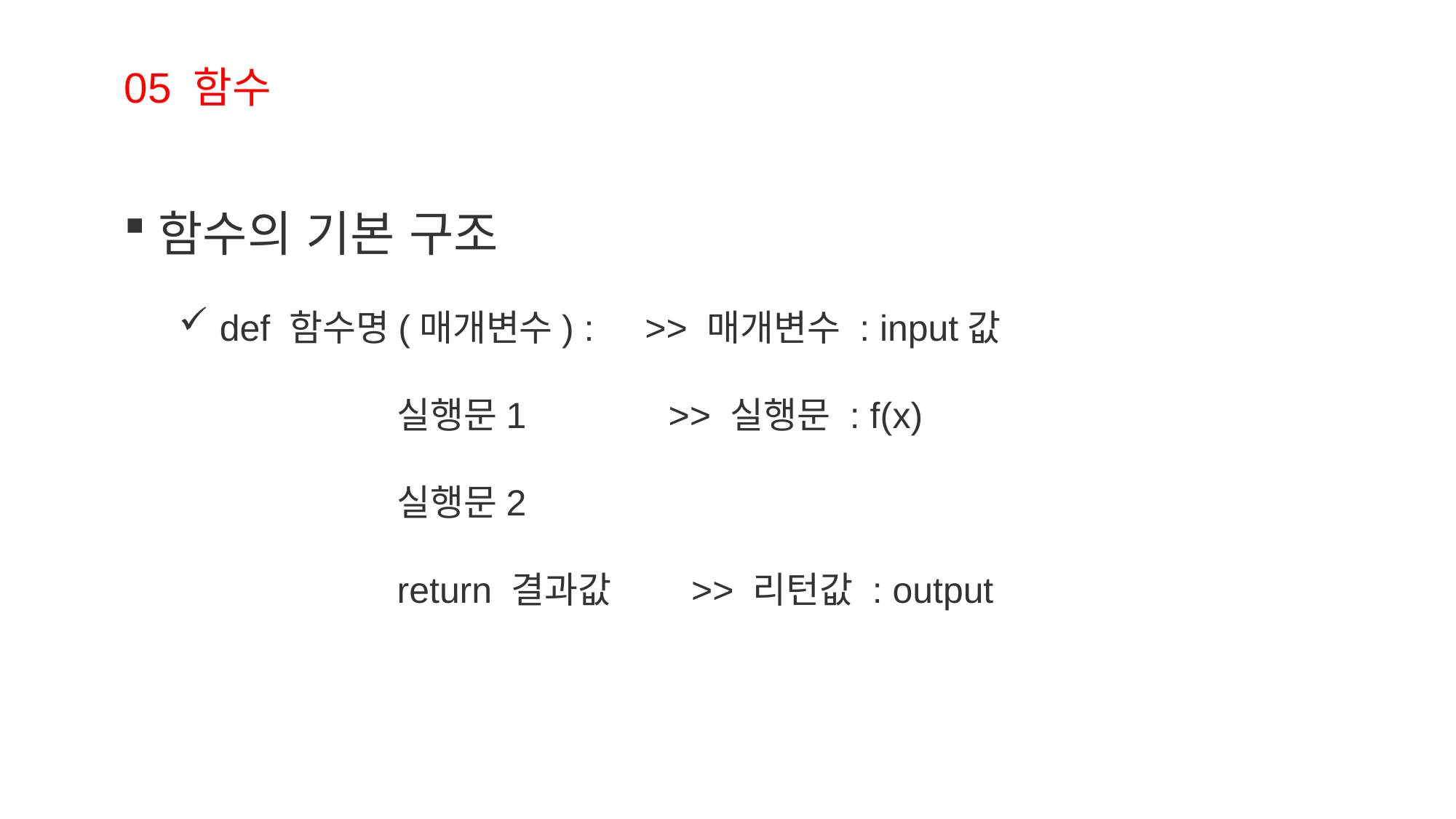

05 함수
함수의 기본 구조
def 함수명(매개변수) :     >> 매개변수 : input값
		실행문1              >> 실행문 : f(x)
		실행문2
		return 결과값       >> 리턴값 : output